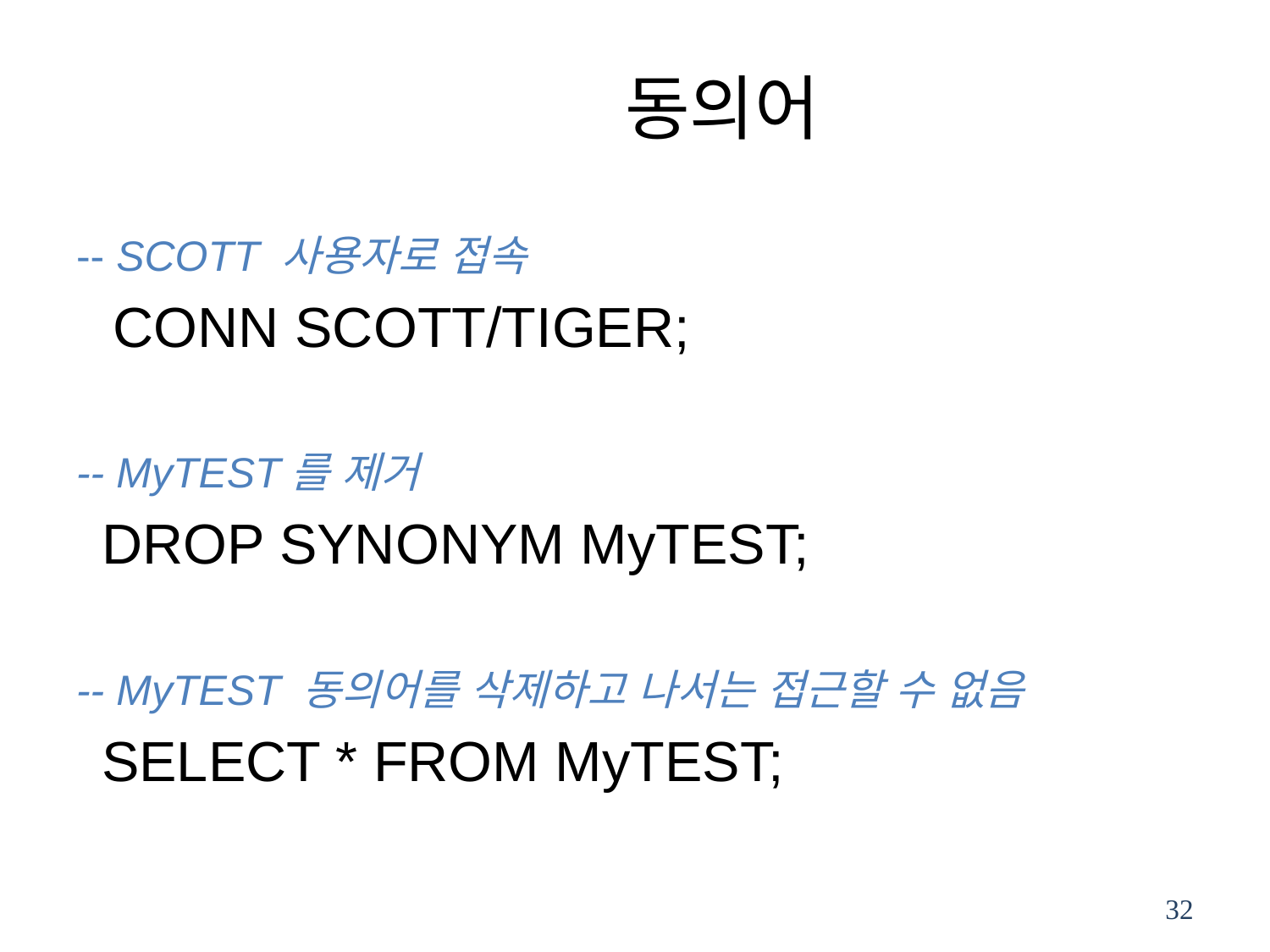

# 동의어
-- SCOTT 사용자로 접속
CONN SCOTT/TIGER;

-- MyTEST를 제거
DROP SYNONYM MyTEST;

-- MyTEST 동의어를 삭제하고 나서는 접근할 수 없음
SELECT * FROM MyTEST;

32